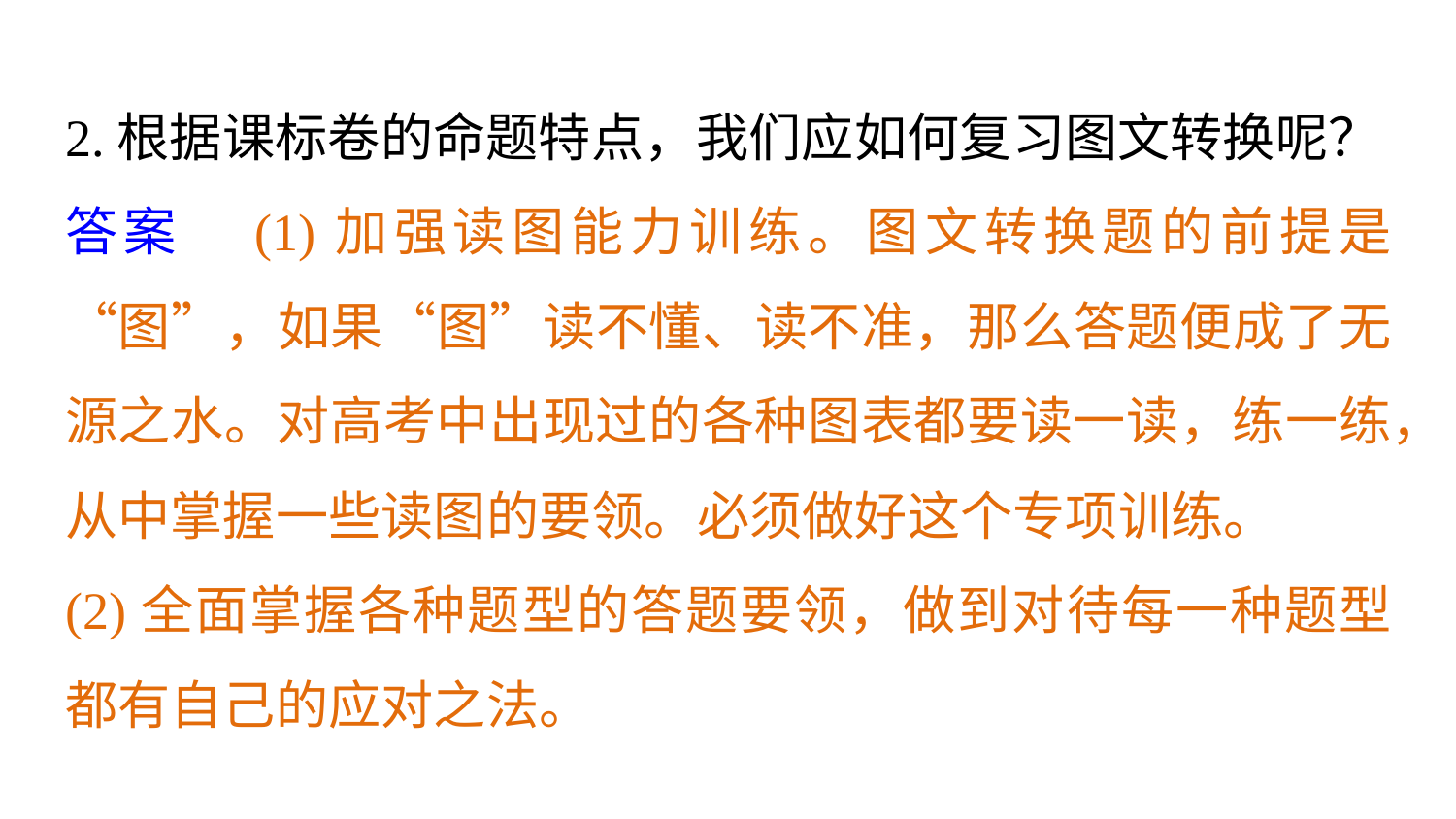

2.根据课标卷的命题特点，我们应如何复习图文转换呢？
答案　(1)加强读图能力训练。图文转换题的前提是“图”，如果“图”读不懂、读不准，那么答题便成了无源之水。对高考中出现过的各种图表都要读一读，练一练，从中掌握一些读图的要领。必须做好这个专项训练。
(2)全面掌握各种题型的答题要领，做到对待每一种题型都有自己的应对之法。